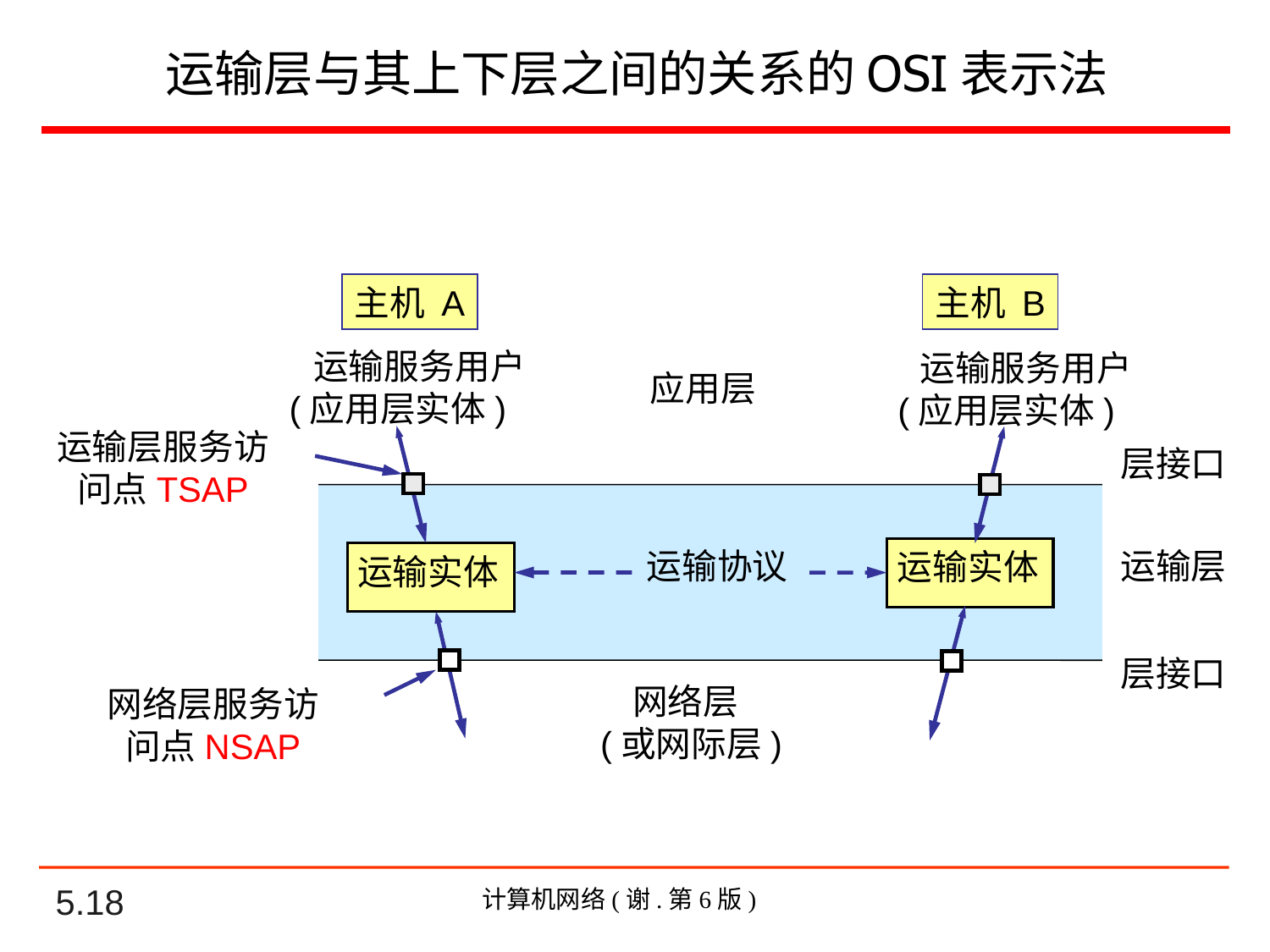

# 运输层与其上下层之间的关系的OSI表示法
主机 A
主机 B
  运输服务用户
(应用层实体)
   运输服务用户
 (应用层实体)
应用层
运输层服务访问点TSAP

层接口

运输协议
运输层
运输实体

运输实体

层接口

   网络层
(或网际层)
网络层服务访问点NSAP